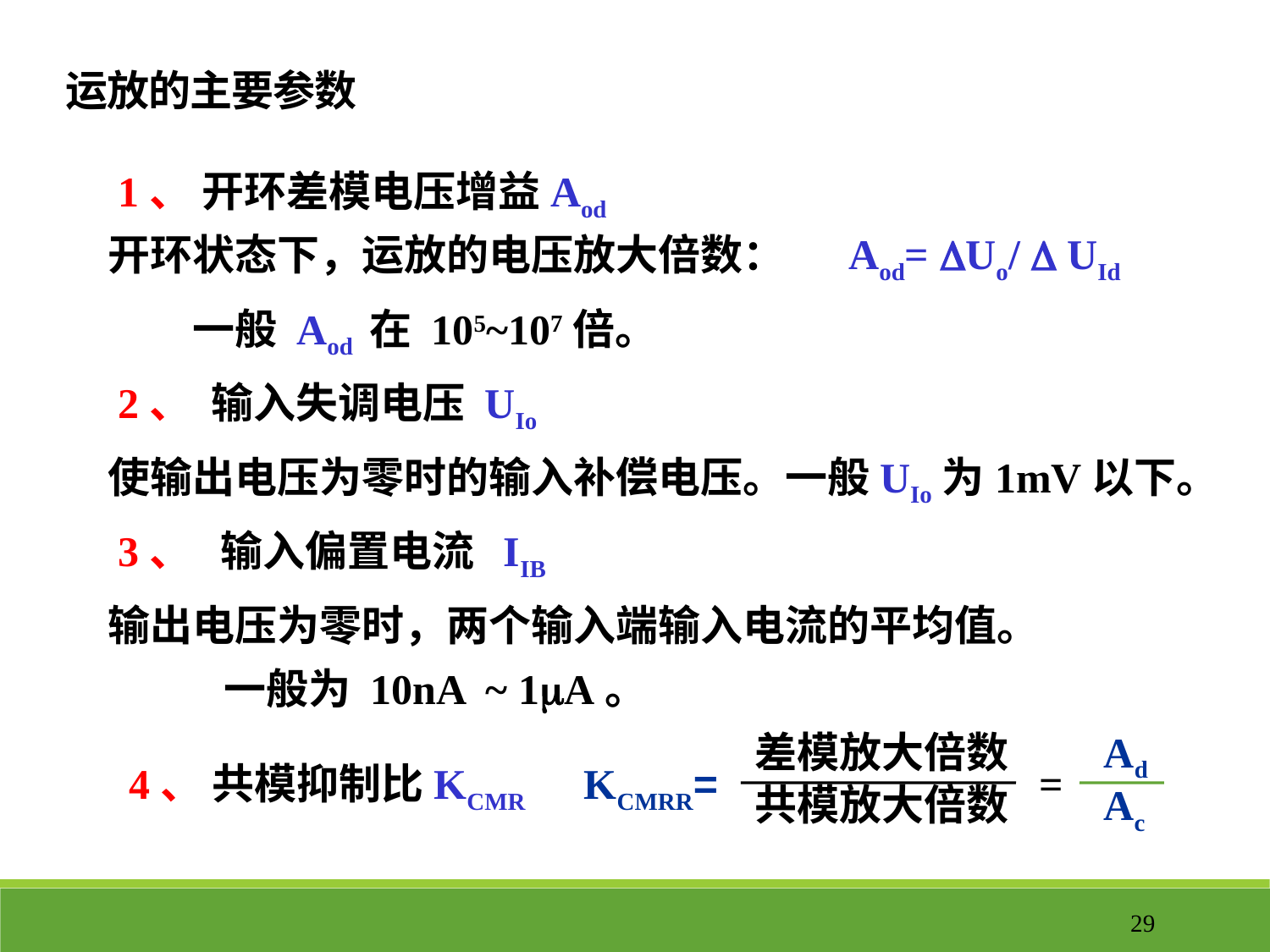

运放的主要参数
1、 开环差模电压增益Aod
Aod= ΔUo/ Δ UId
开环状态下，运放的电压放大倍数：
一般 Aod 在 105~107倍。
2、  输入失调电压 UIo
使输出电压为零时的输入补偿电压。一般UIo为1mV以下。
3、   输入偏置电流  IIB
输出电压为零时，两个输入端输入电流的平均值。
一般为 10nA  ~ 1μA。
差模放大倍数
共模放大倍数

Ad
Ac

KCMRR=
=
4、 共模抑制比KCMR
29